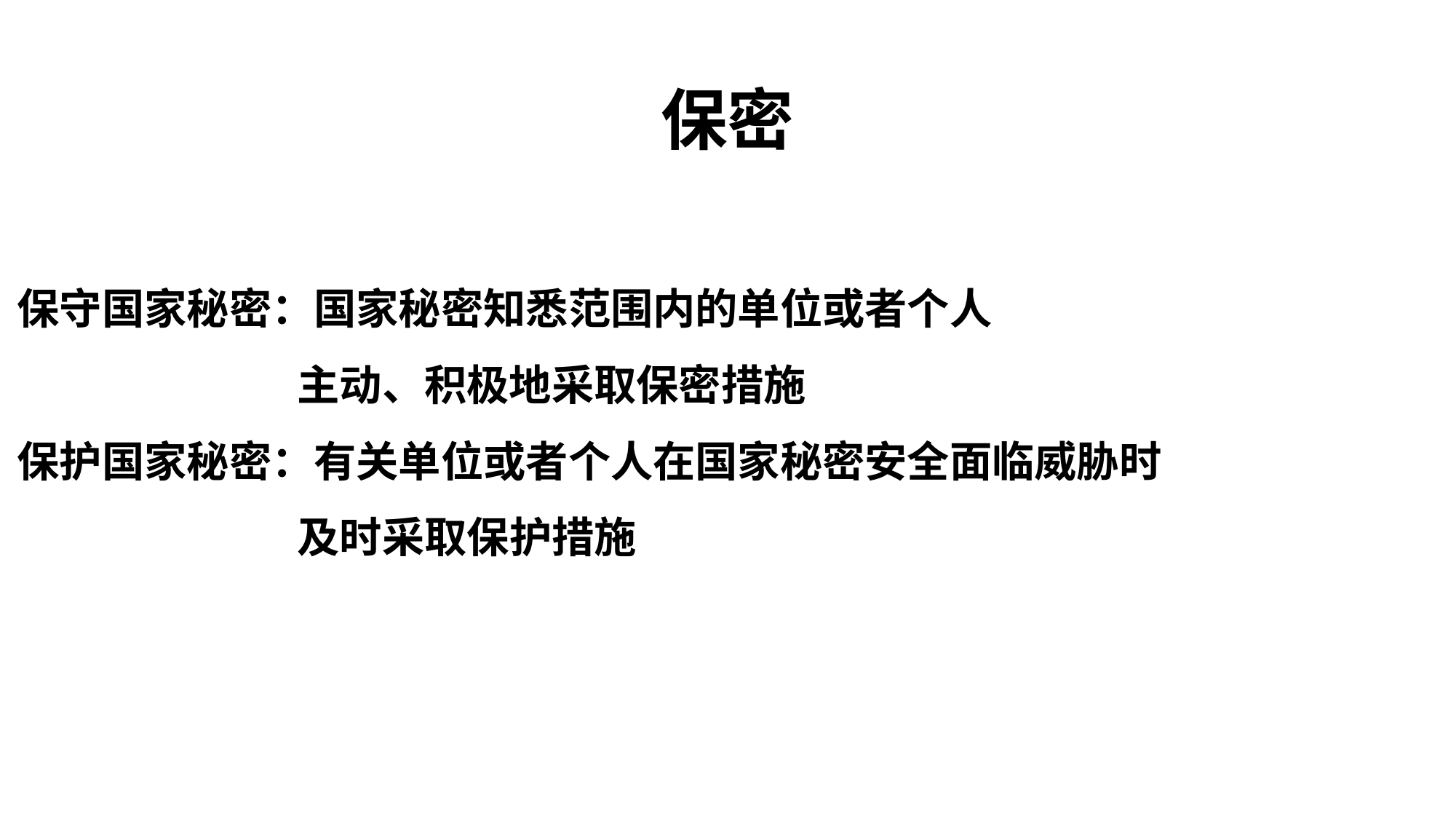

# 保密
保守国家秘密：国家秘密知悉范围内的单位或者个人
                            主动、积极地采取保密措施
保护国家秘密：有关单位或者个人在国家秘密安全面临威胁时
                            及时采取保护措施